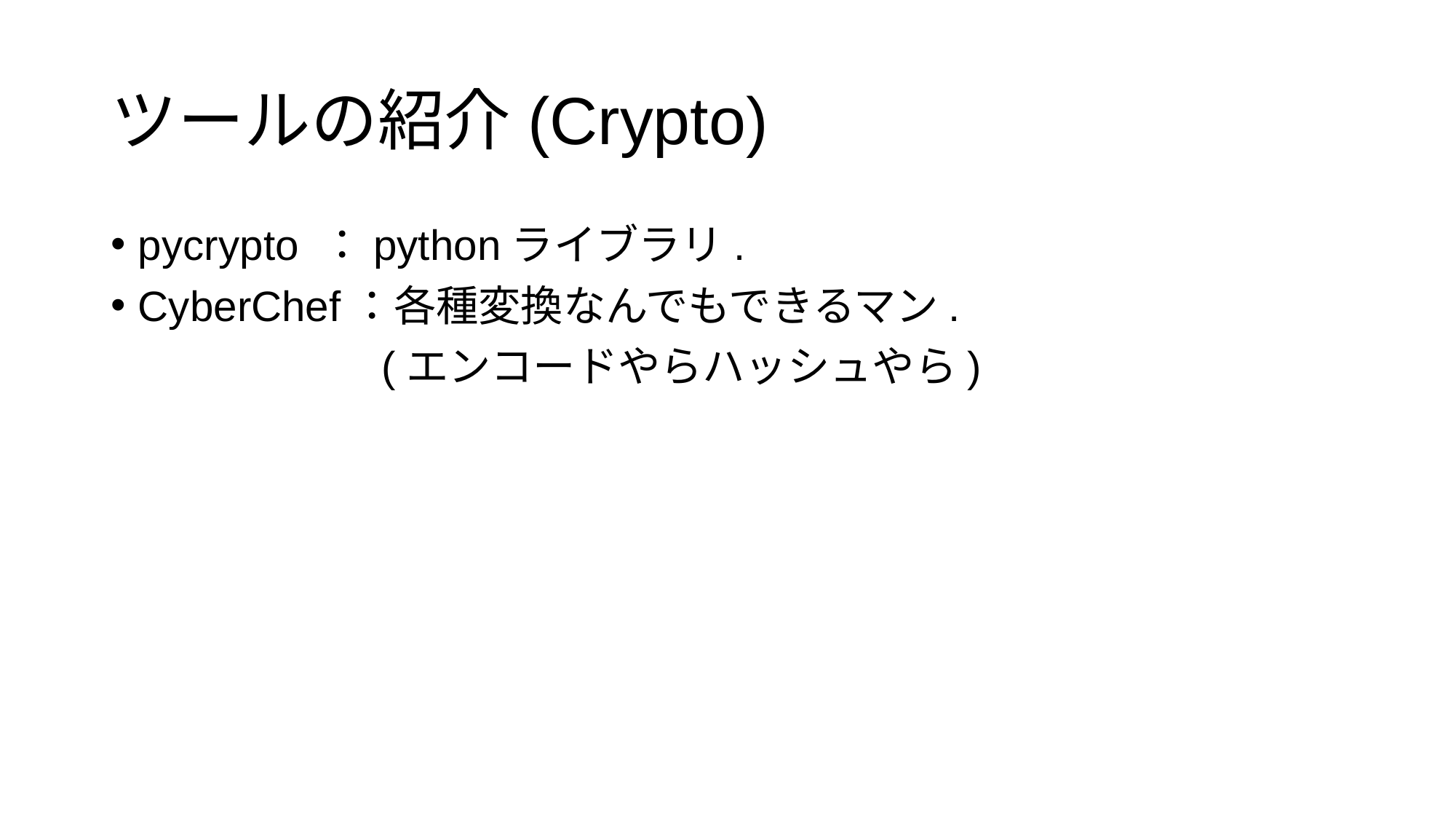

# ツールの紹介(Crypto)
pycrypto ：pythonライブラリ.
CyberChef：各種変換なんでもできるマン.
		　(エンコードやらハッシュやら)